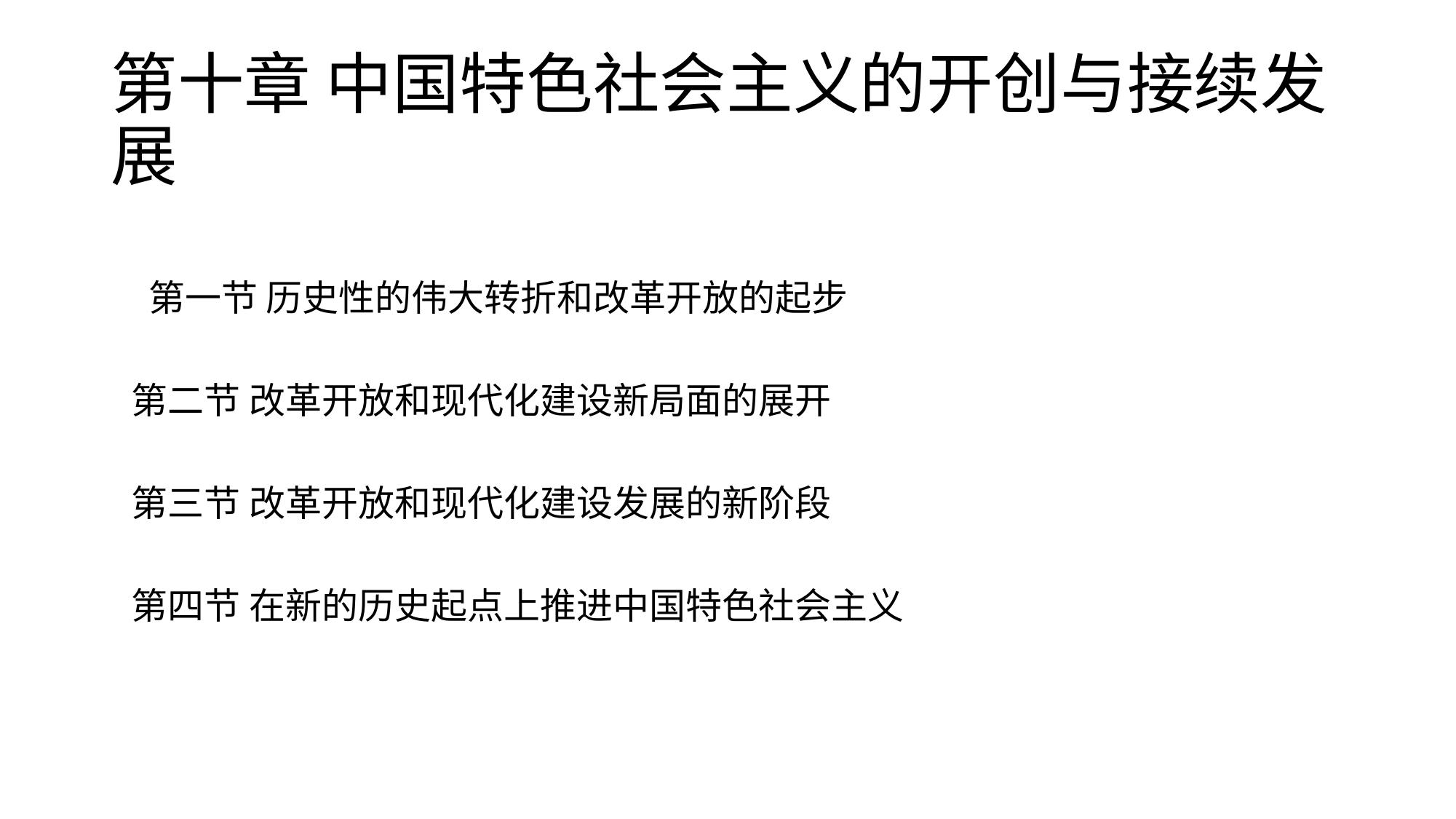

# 第十章 中国特色社会主义的开创与接续发展
 第一节 历史性的伟大转折和改革开放的起步
第二节 改革开放和现代化建设新局面的展开
第三节 改革开放和现代化建设发展的新阶段
第四节 在新的历史起点上推进中国特色社会主义